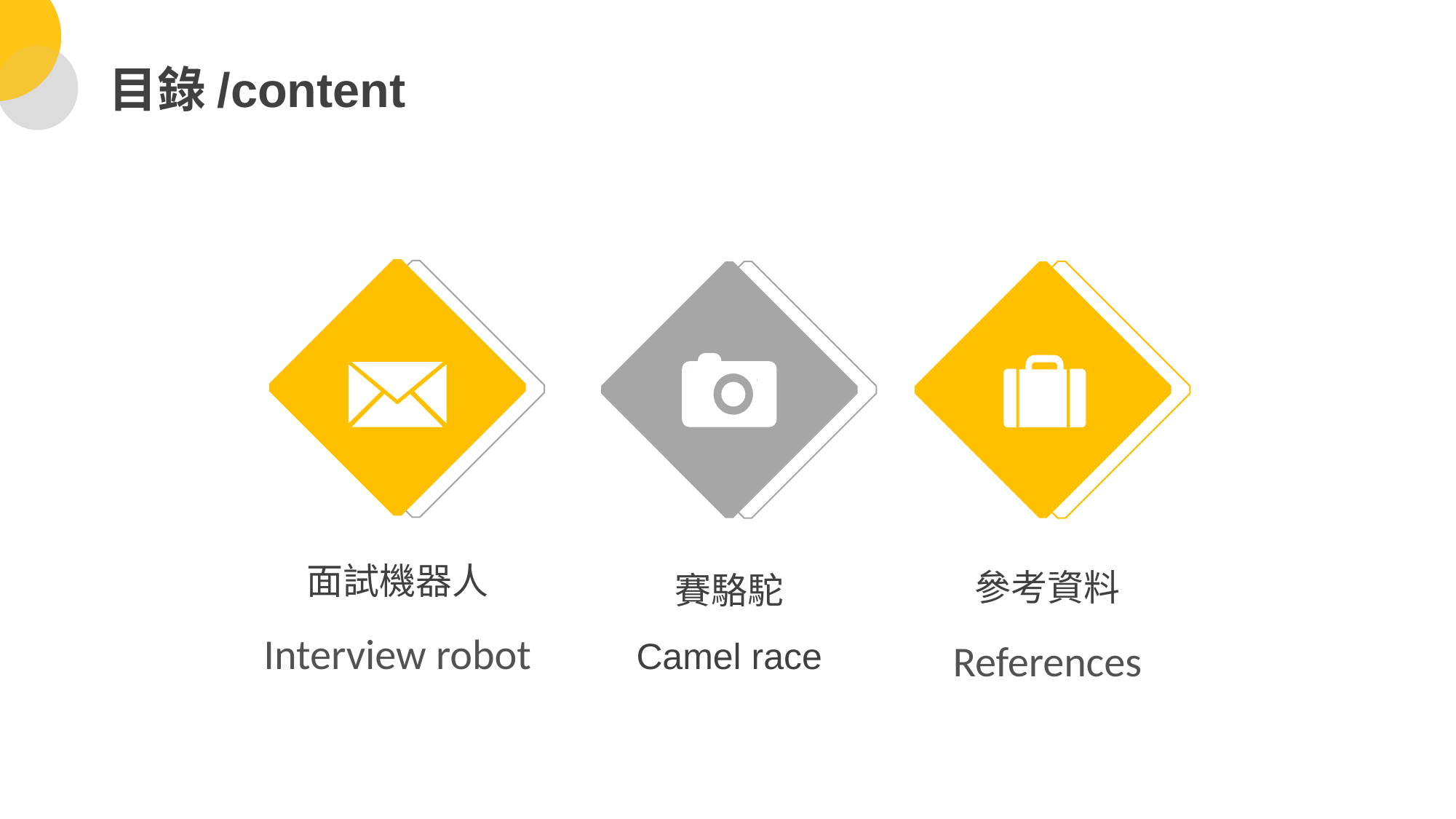

目錄/content

賽駱駝
Camel race
面試機器人
Interview robot
參考資料
References